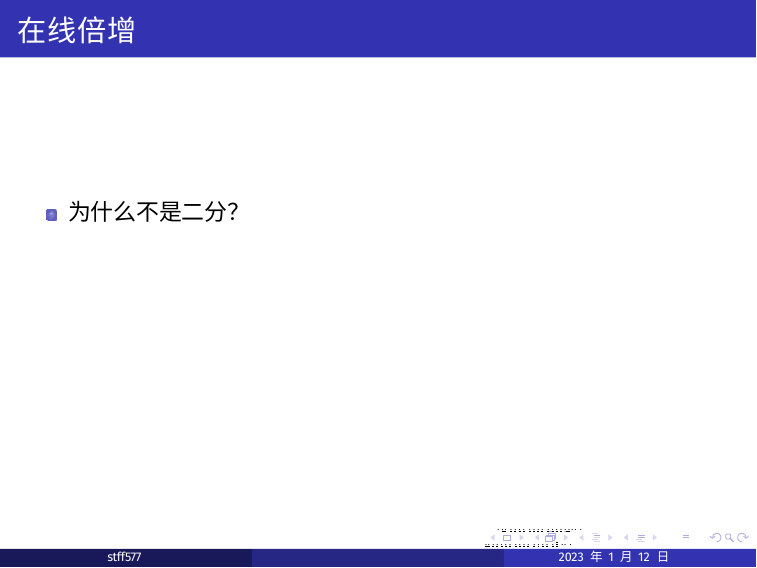

在线倍增
为什么不是二分？

. . . . . . .  . . . .  . . . . . . . . .

. . . . . . . . . . .  . . . .  . .  . . .
2023 年 1 月 12 日	8 / 11

stff577